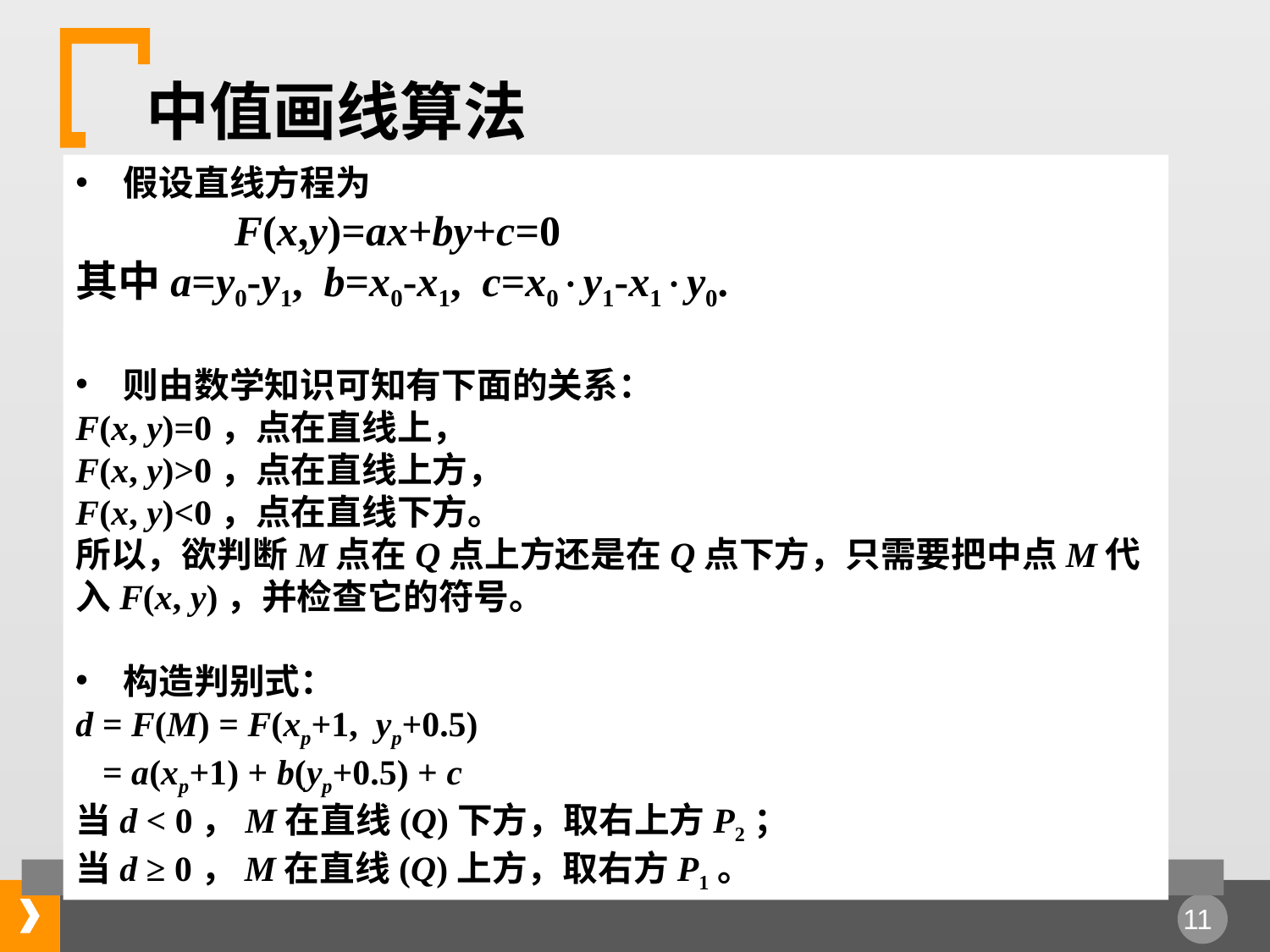

中值画线算法
假设直线方程为
               F(x,y)=ax+by+c=0
其中a=y0-y1,  b=x0-x1,  c=x0⋅y1-x1⋅y0.

则由数学知识可知有下面的关系：
F(x, y)=0，点在直线上，
F(x, y)>0，点在直线上方，
F(x, y)<0，点在直线下方。
所以，欲判断M点在Q点上方还是在Q点下方，只需要把中点M代入F(x, y)，并检查它的符号。

构造判别式：
d = F(M) = F(xp+1,  yp+0.5)
   = a(xp+1) + b(yp+0.5) + c
当d < 0，M在直线(Q)下方，取右上方P2；
当d ≥ 0，M在直线(Q)上方，取右方P1。